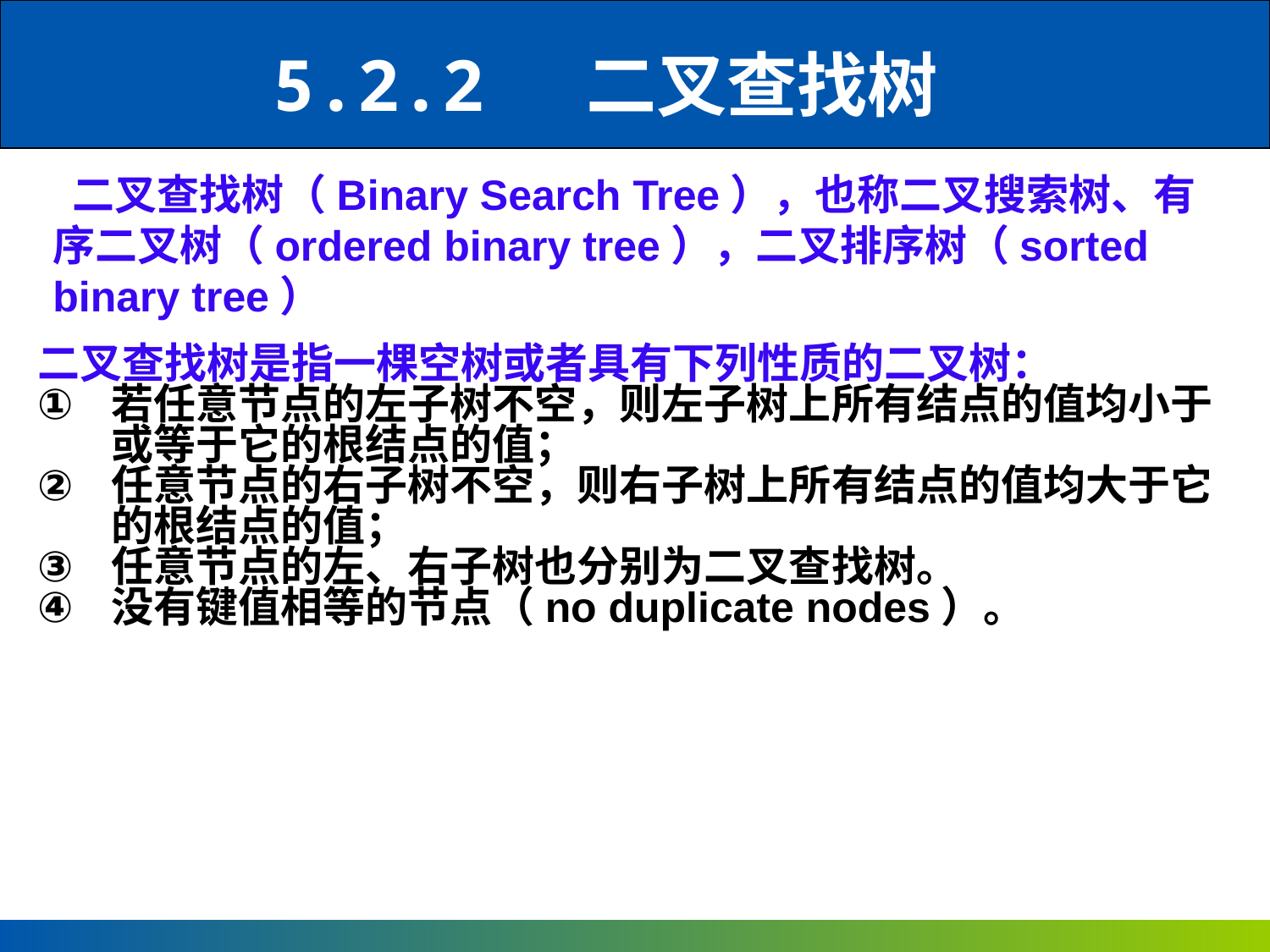

5.2.2  二叉查找树
 二叉查找树（Binary Search Tree），也称二叉搜索树、有序二叉树（ordered binary tree），二叉排序树（sorted binary tree）
二叉查找树是指一棵空树或者具有下列性质的二叉树：
若任意节点的左子树不空，则左子树上所有结点的值均小于或等于它的根结点的值；
任意节点的右子树不空，则右子树上所有结点的值均大于它的根结点的值；
任意节点的左、右子树也分别为二叉查找树。
没有键值相等的节点（no duplicate nodes）。